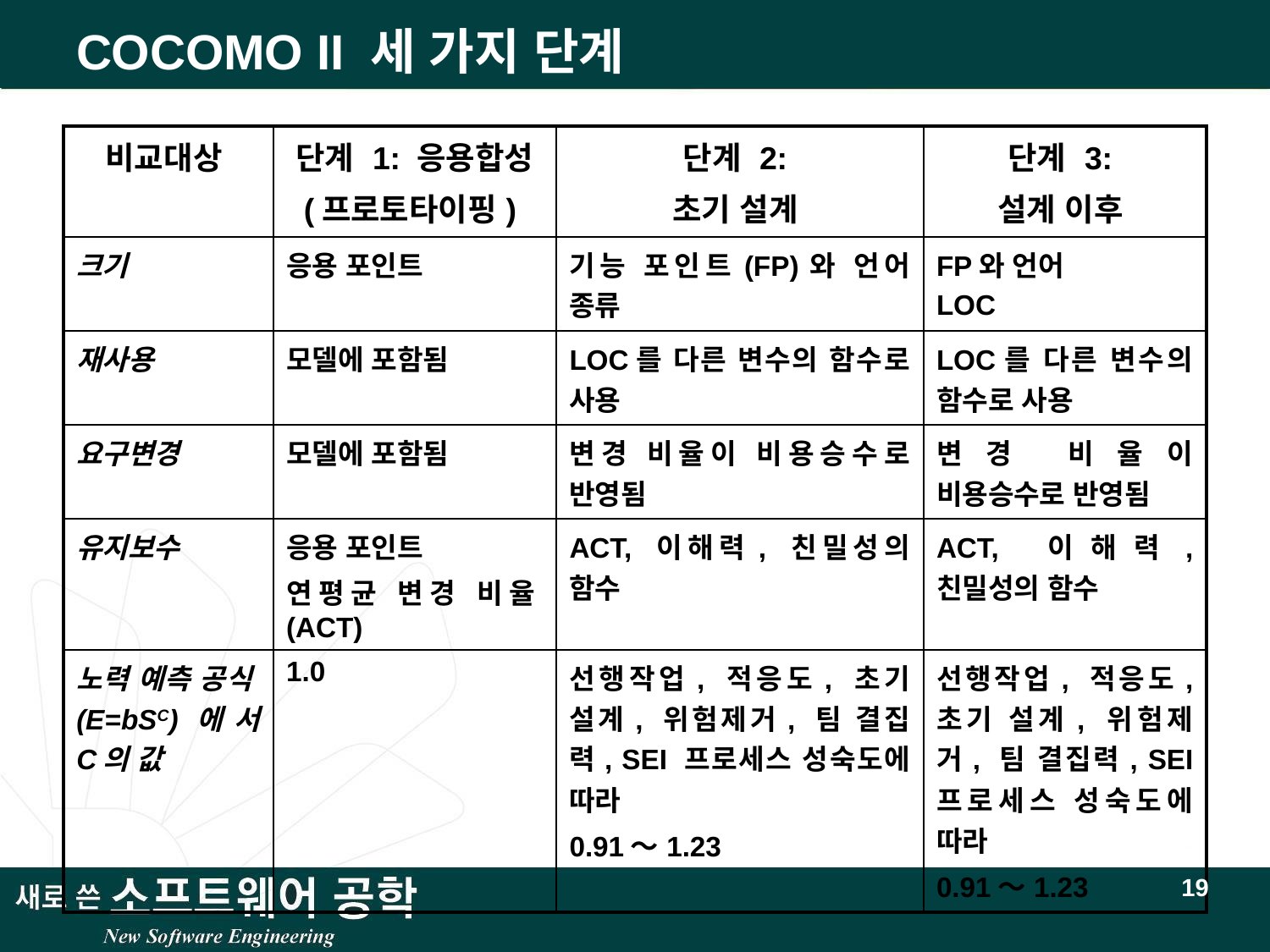

# COCOMO II 세 가지 단계
| 비교대상 | 단계 1: 응용합성 (프로토타이핑) | 단계 2: 초기 설계 | 단계 3: 설계 이후 |
| --- | --- | --- | --- |
| 크기 | 응용 포인트 | 기능 포인트(FP)와 언어 종류 | FP와 언어 LOC |
| 재사용 | 모델에 포함됨 | LOC를 다른 변수의 함수로 사용 | LOC를 다른 변수의 함수로 사용 |
| 요구변경 | 모델에 포함됨 | 변경 비율이 비용승수로 반영됨 | 변경 비율이 비용승수로 반영됨 |
| 유지보수 | 응용 포인트 연평균 변경 비율(ACT) | ACT, 이해력, 친밀성의 함수 | ACT, 이해력, 친밀성의 함수 |
| 노력 예측 공식(E=bSC)에서 C의 값 | 1.0 | 선행작업, 적응도, 초기 설계, 위험제거, 팀 결집력, SEI 프로세스 성숙도에 따라 0.91～1.23 | 선행작업, 적응도, 초기 설계, 위험제거, 팀 결집력, SEI 프로세스 성숙도에 따라 0.91～1.23 |
19